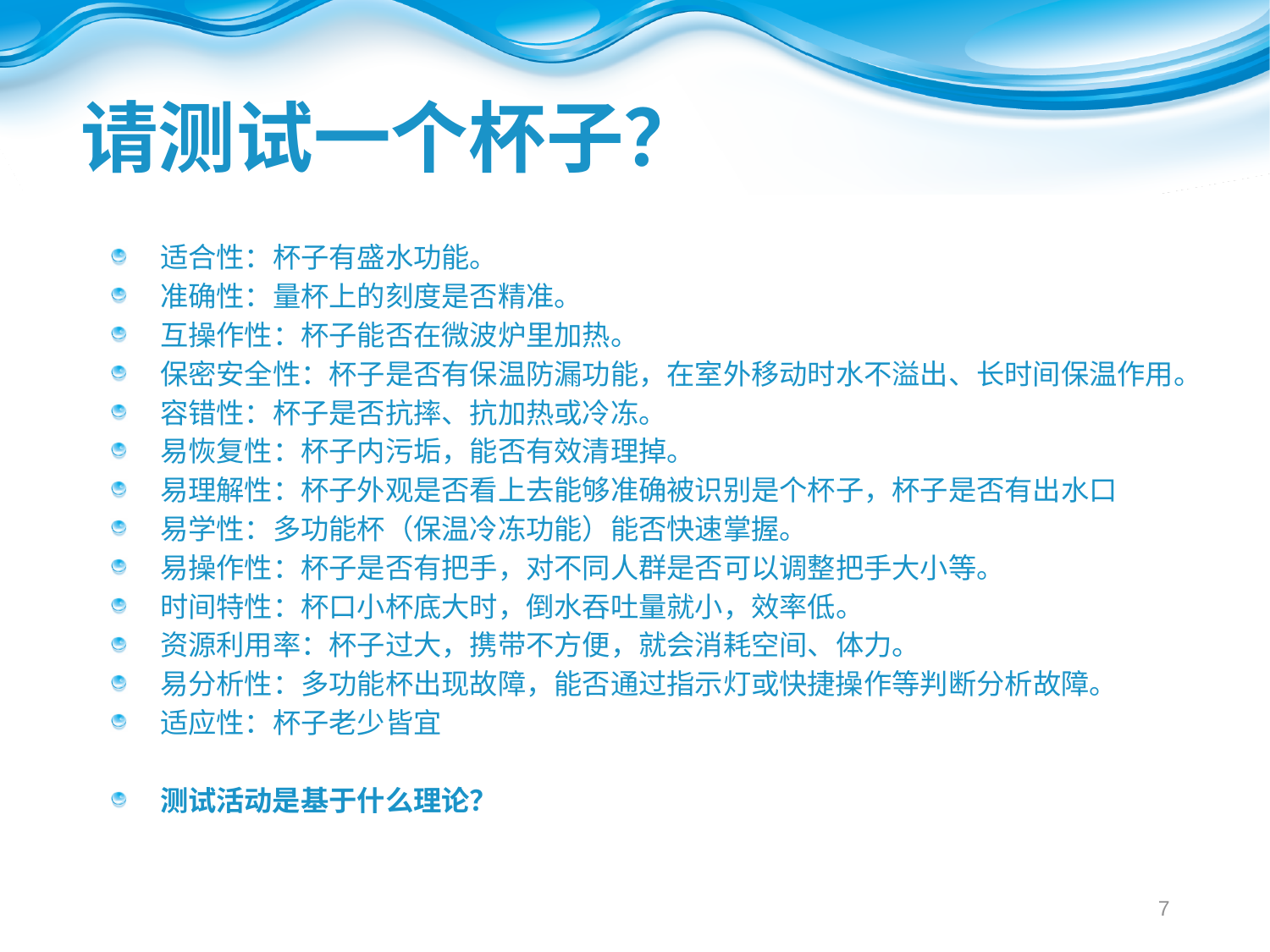

# 请测试一个杯子？
适合性：杯子有盛水功能。
准确性：量杯上的刻度是否精准。
互操作性：杯子能否在微波炉里加热。
保密安全性：杯子是否有保温防漏功能，在室外移动时水不溢出、长时间保温作用。
容错性：杯子是否抗摔、抗加热或冷冻。
易恢复性：杯子内污垢，能否有效清理掉。
易理解性：杯子外观是否看上去能够准确被识别是个杯子，杯子是否有出水口
易学性：多功能杯（保温冷冻功能）能否快速掌握。
易操作性：杯子是否有把手，对不同人群是否可以调整把手大小等。
时间特性：杯口小杯底大时，倒水吞吐量就小，效率低。
资源利用率：杯子过大，携带不方便，就会消耗空间、体力。
易分析性：多功能杯出现故障，能否通过指示灯或快捷操作等判断分析故障。
适应性：杯子老少皆宜

测试活动是基于什么理论？

7